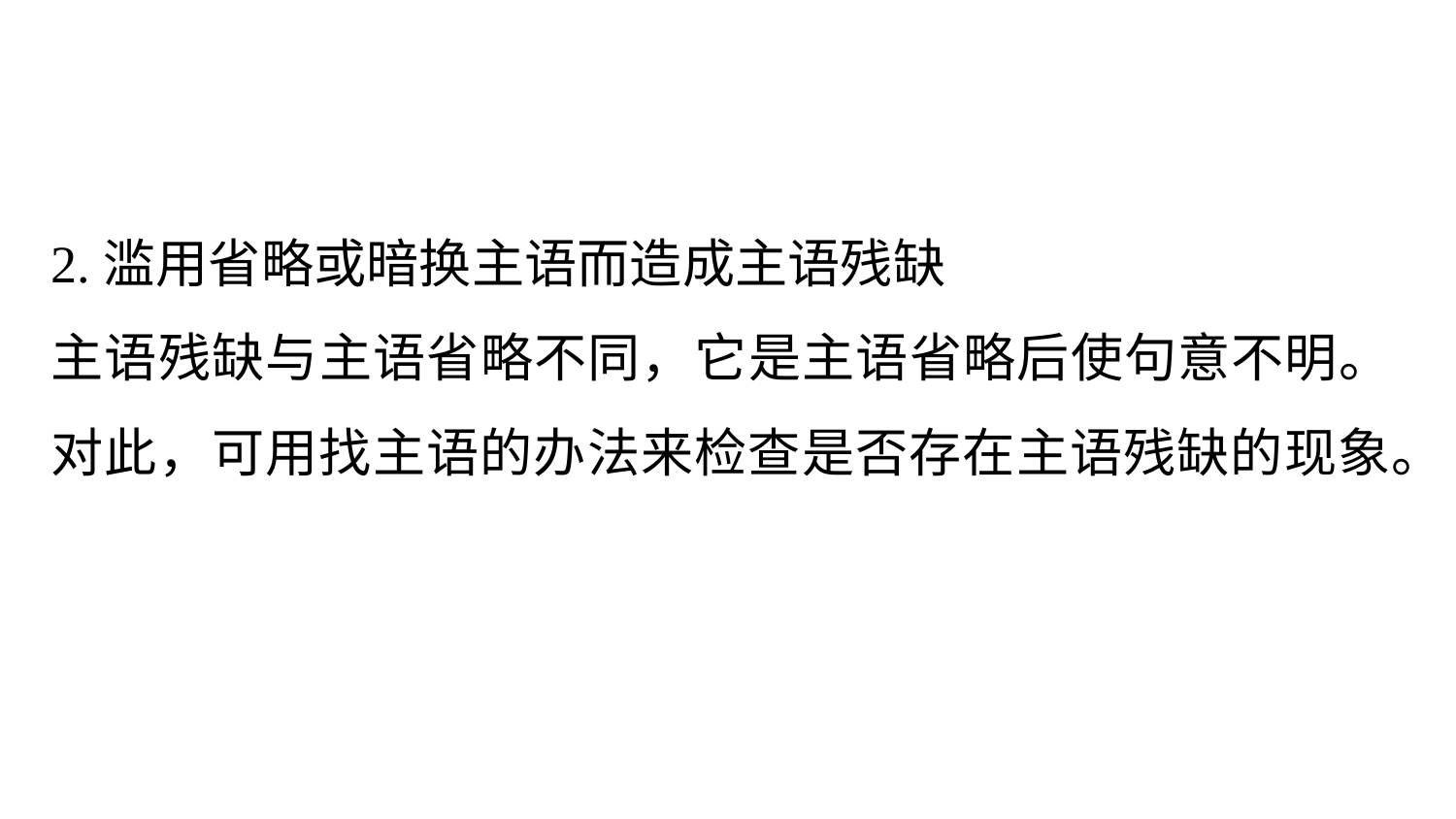

2.滥用省略或暗换主语而造成主语残缺
主语残缺与主语省略不同，它是主语省略后使句意不明。对此，可用找主语的办法来检查是否存在主语残缺的现象。